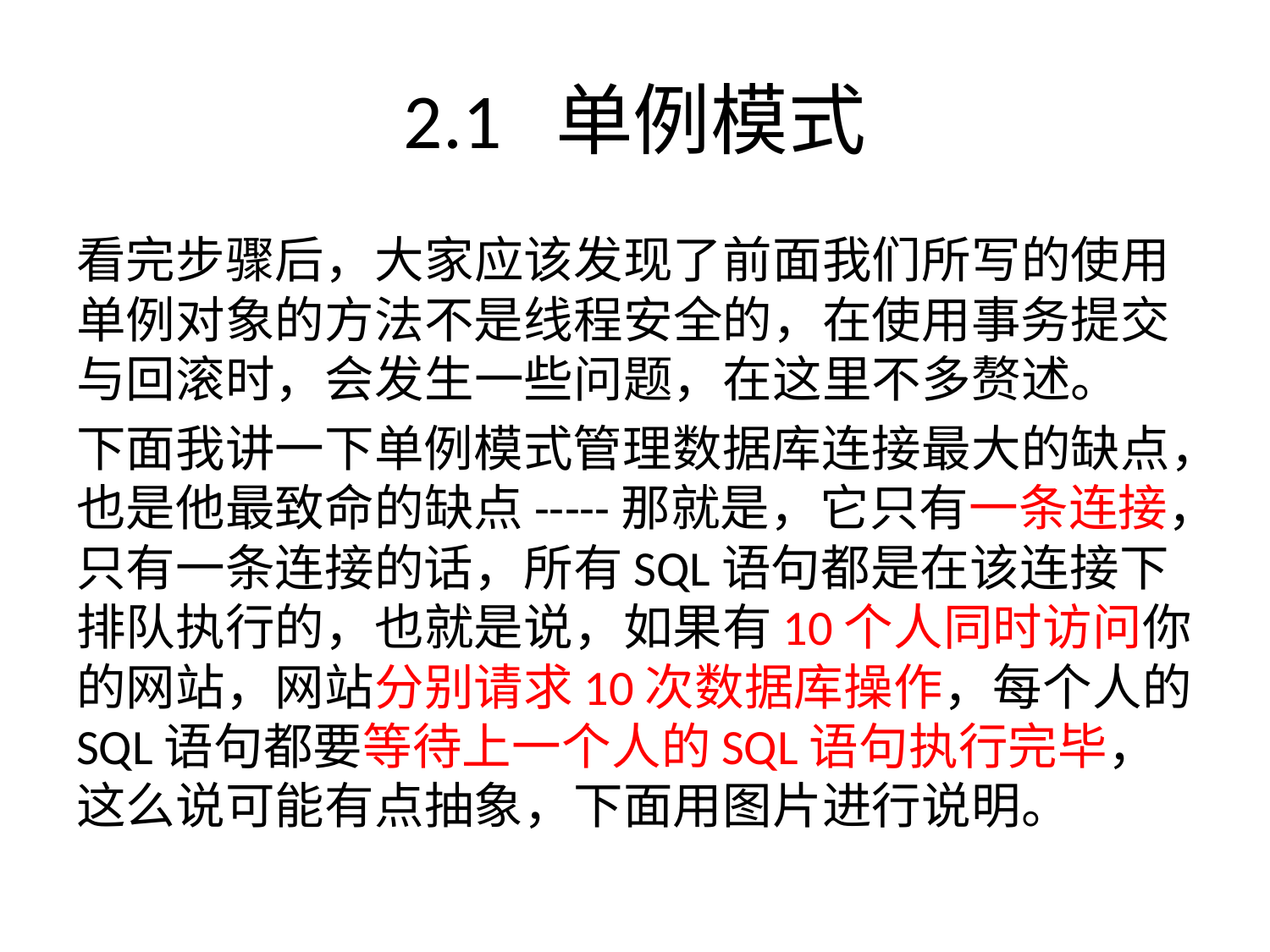

# 2.1  单例模式
看完步骤后，大家应该发现了前面我们所写的使用单例对象的方法不是线程安全的，在使用事务提交与回滚时，会发生一些问题，在这里不多赘述。
下面我讲一下单例模式管理数据库连接最大的缺点，也是他最致命的缺点-----那就是，它只有一条连接，只有一条连接的话，所有SQL语句都是在该连接下排队执行的，也就是说，如果有10个人同时访问你的网站，网站分别请求10次数据库操作，每个人的SQL语句都要等待上一个人的SQL语句执行完毕，这么说可能有点抽象，下面用图片进行说明。